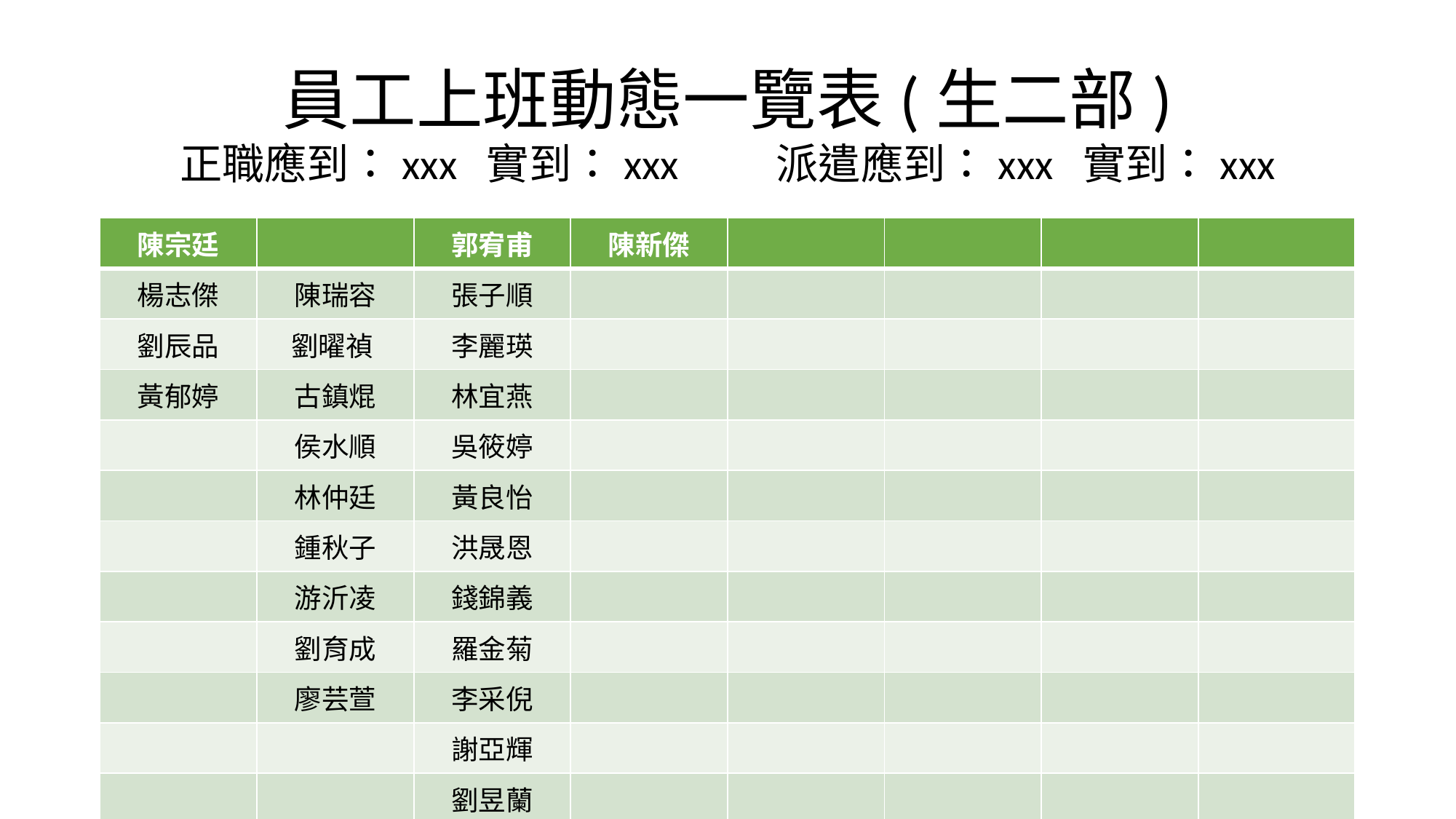

# 員工上班動態一覽表(生二部) 正職應到：xxx  實到：xxx         派遣應到：xxx  實到：xxx
| 陳宗廷 |  | 郭宥甫 | 陳新傑 |  |  |  |  |
| --- | --- | --- | --- | --- | --- | --- | --- |
| 楊志傑 | 陳瑞容 | 張子順 |  |  |  |  |  |
| 劉辰品 | 劉曜禎 | 李麗瑛 |  |  |  |  |  |
| 黃郁婷 | 古鎮焜 | 林宜燕 |  |  |  |  |  |
|  | 侯水順 | 吳筱婷 |  |  |  |  |  |
|  | 林仲廷 | 黃良怡 |  |  |  |  |  |
|  | 鍾秋子 | 洪晟恩 |  |  |  |  |  |
|  | 游沂凌 | 錢錦義 |  |  |  |  |  |
|  | 劉育成 | 羅金菊 |  |  |  |  |  |
|  | 廖芸萱 | 李采倪 |  |  |  |  |  |
|  |  | 謝亞輝 |  |  |  |  |  |
|  |  | 劉昱蘭 |  |  |  |  |  |